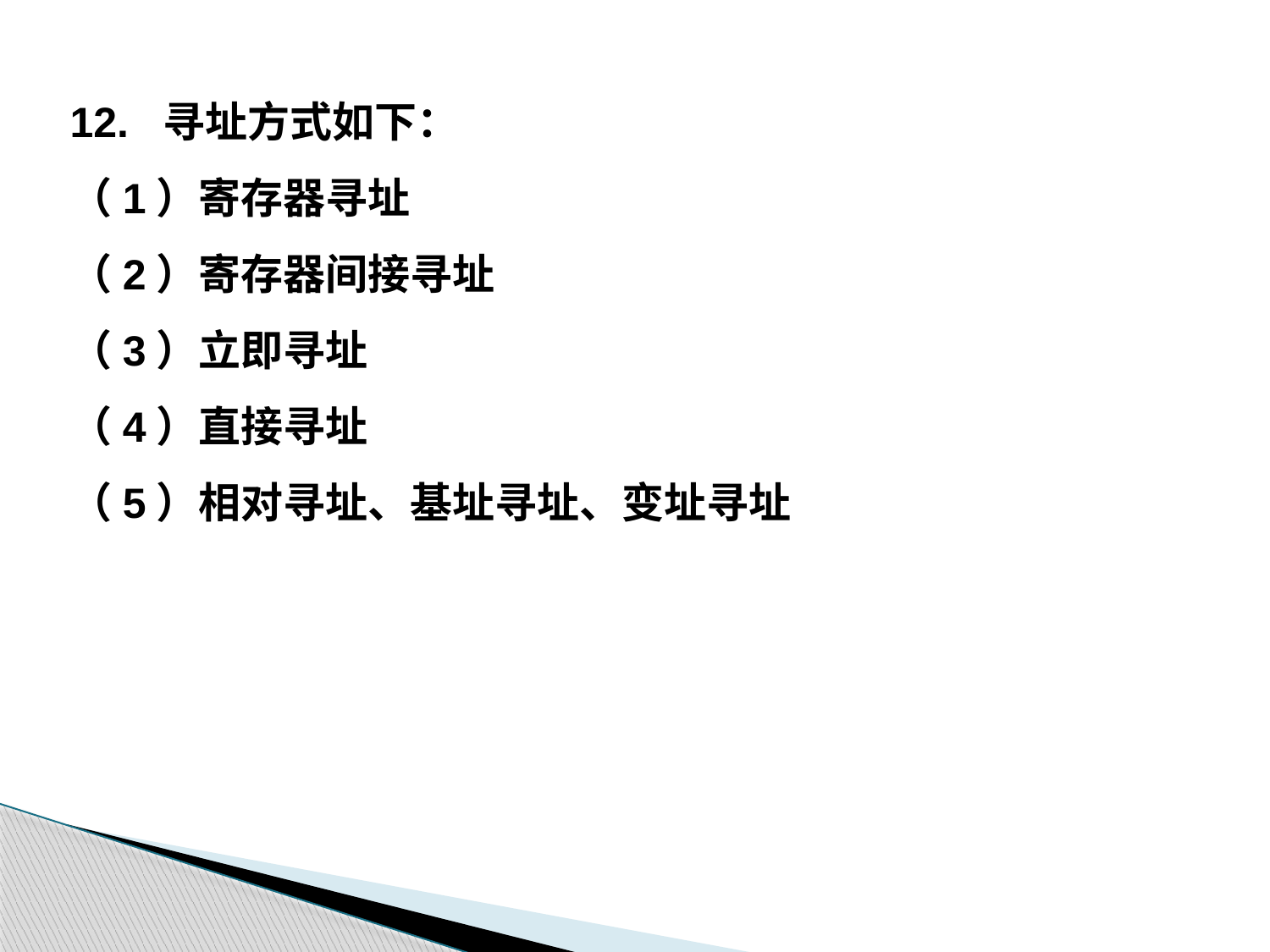

12.  寻址方式如下：
（1）寄存器寻址
（2）寄存器间接寻址
（3）立即寻址
（4）直接寻址
（5）相对寻址、基址寻址、变址寻址